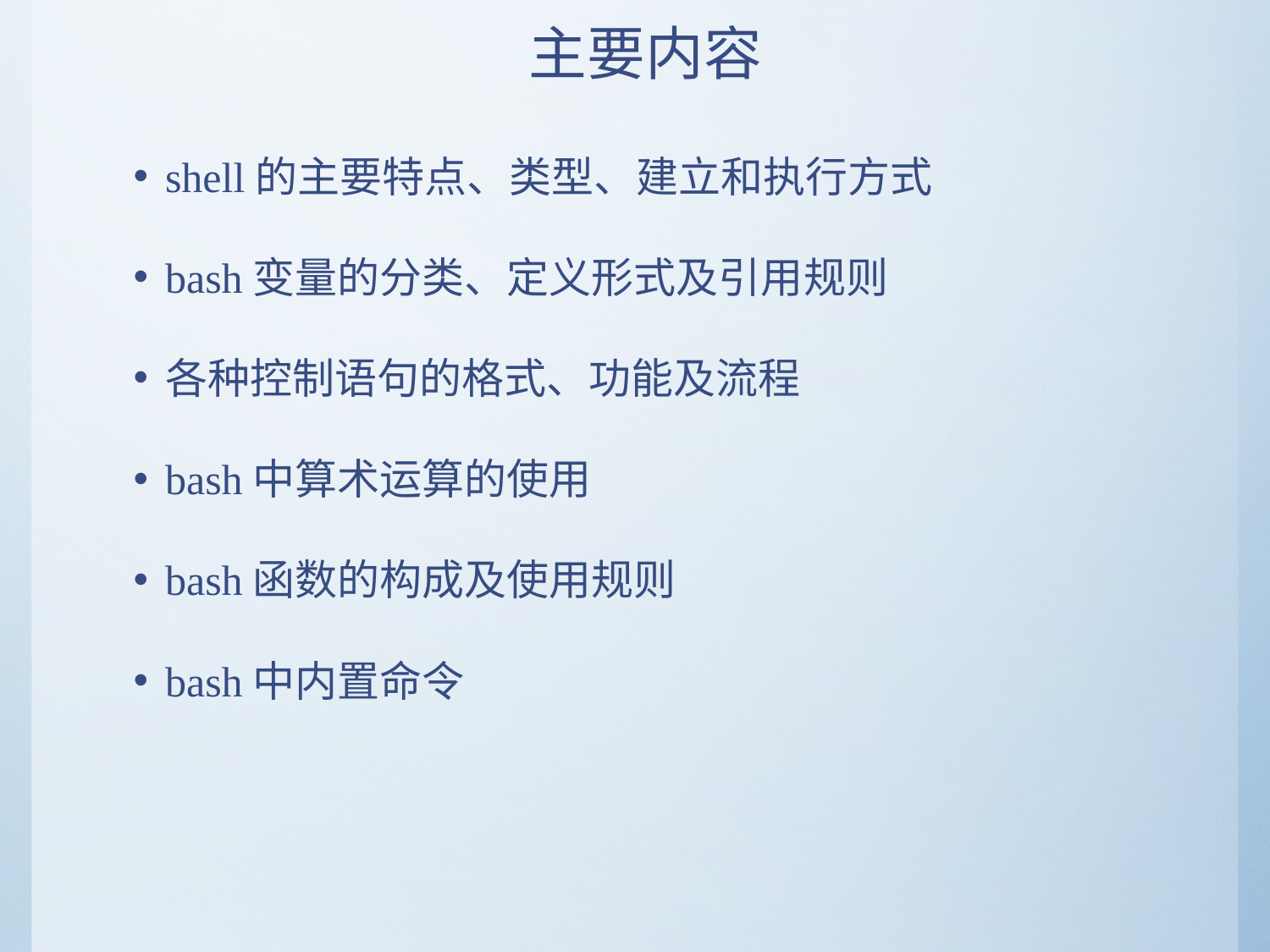

# 主要内容
shell的主要特点、类型、建立和执行方式
bash变量的分类、定义形式及引用规则
各种控制语句的格式、功能及流程
bash中算术运算的使用
bash函数的构成及使用规则
bash中内置命令